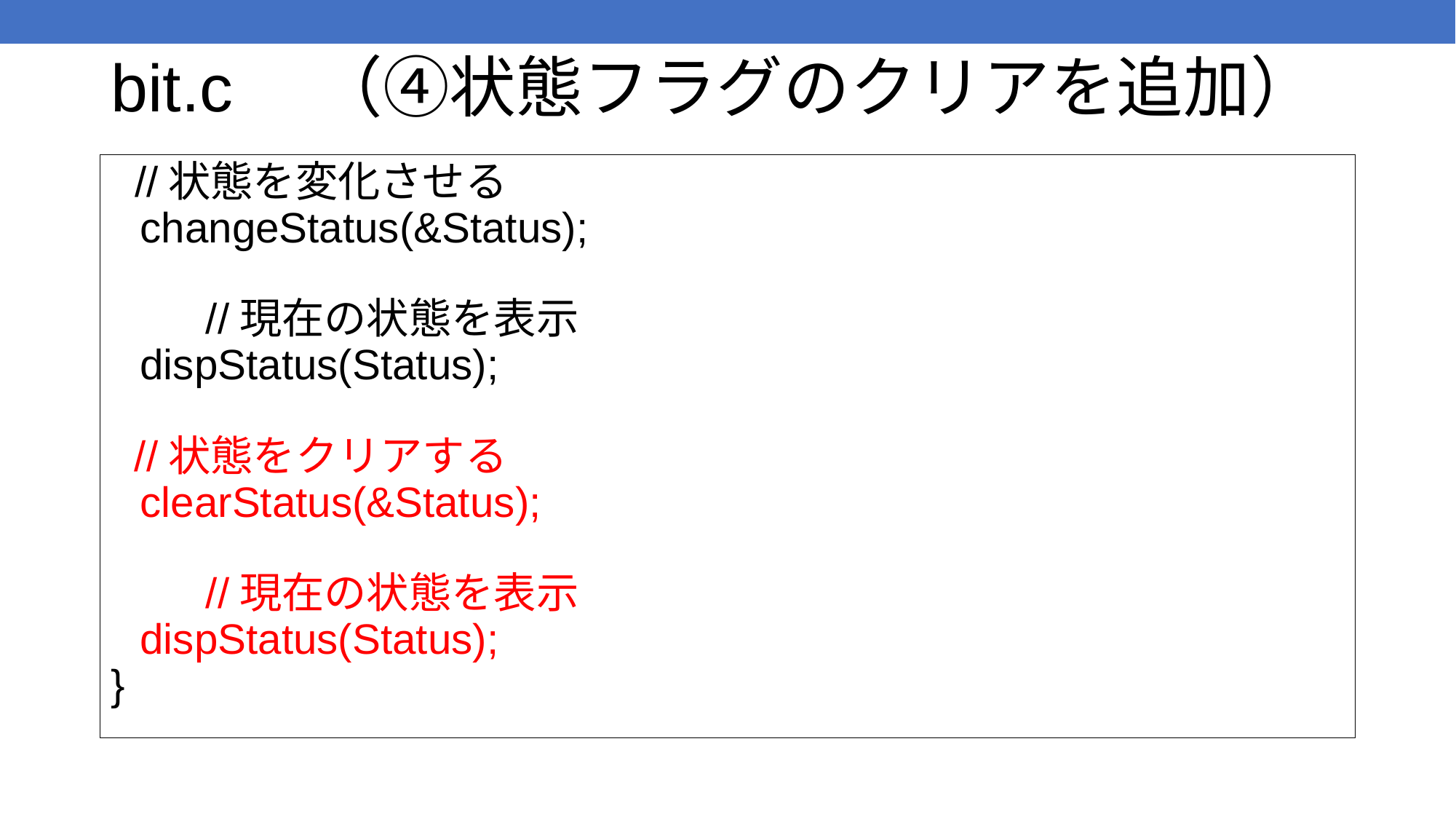

# bit.c　（④状態フラグのクリアを追加）
  //状態を変化させる
  changeStatus(&Status);
　　//現在の状態を表示
  dispStatus(Status);
  //状態をクリアする
  clearStatus(&Status);
　　//現在の状態を表示
  dispStatus(Status);
}